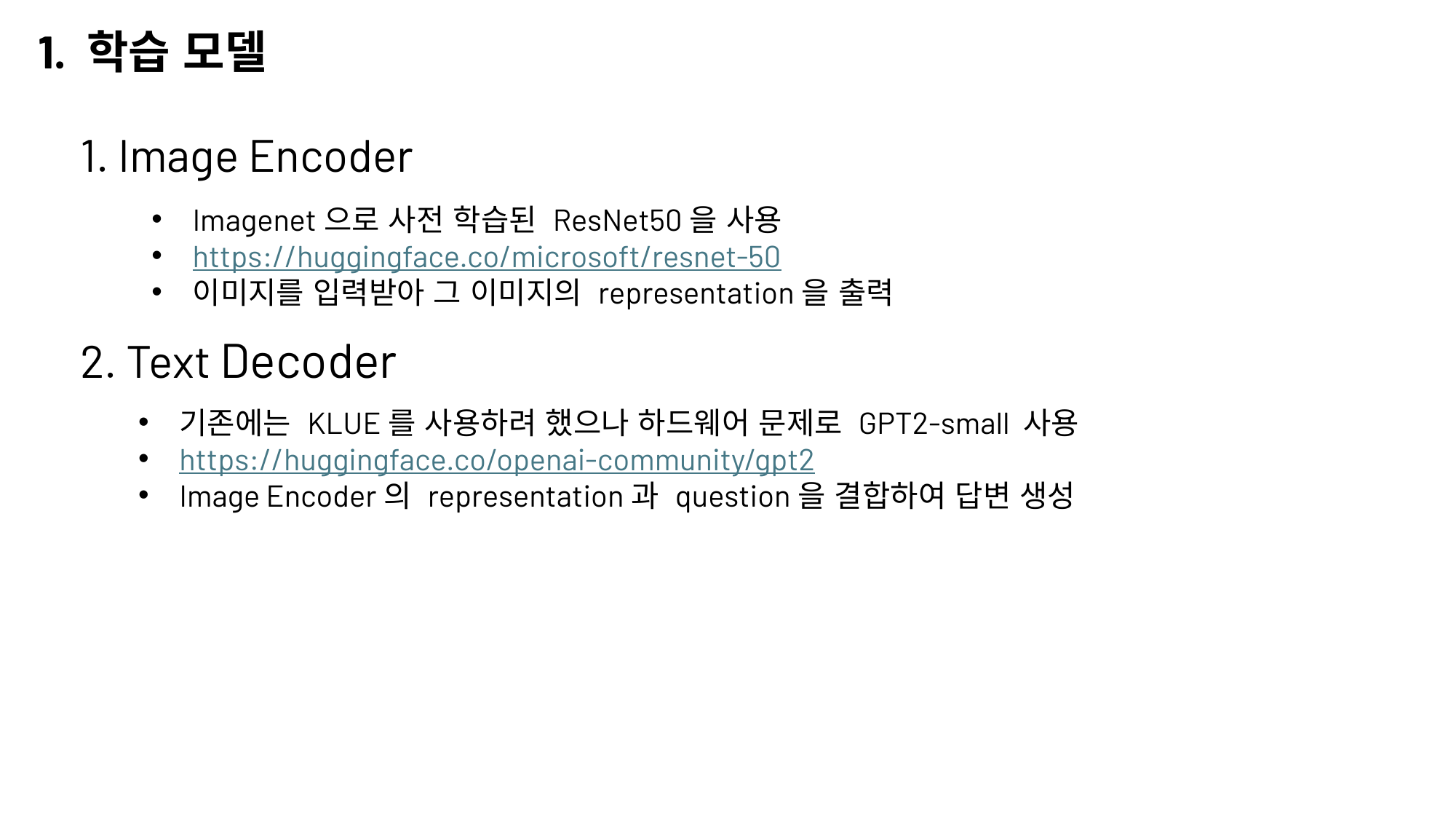

1. 학습 모델
1. Image Encoder
Imagenet으로 사전 학습된 ResNet50을 사용
https://huggingface.co/microsoft/resnet-50
이미지를 입력받아 그 이미지의 representation을 출력
2. Text Decoder
기존에는 KLUE를 사용하려 했으나 하드웨어 문제로 GPT2-small 사용
https://huggingface.co/openai-community/gpt2
Image Encoder의 representation과 question을 결합하여 답변 생성